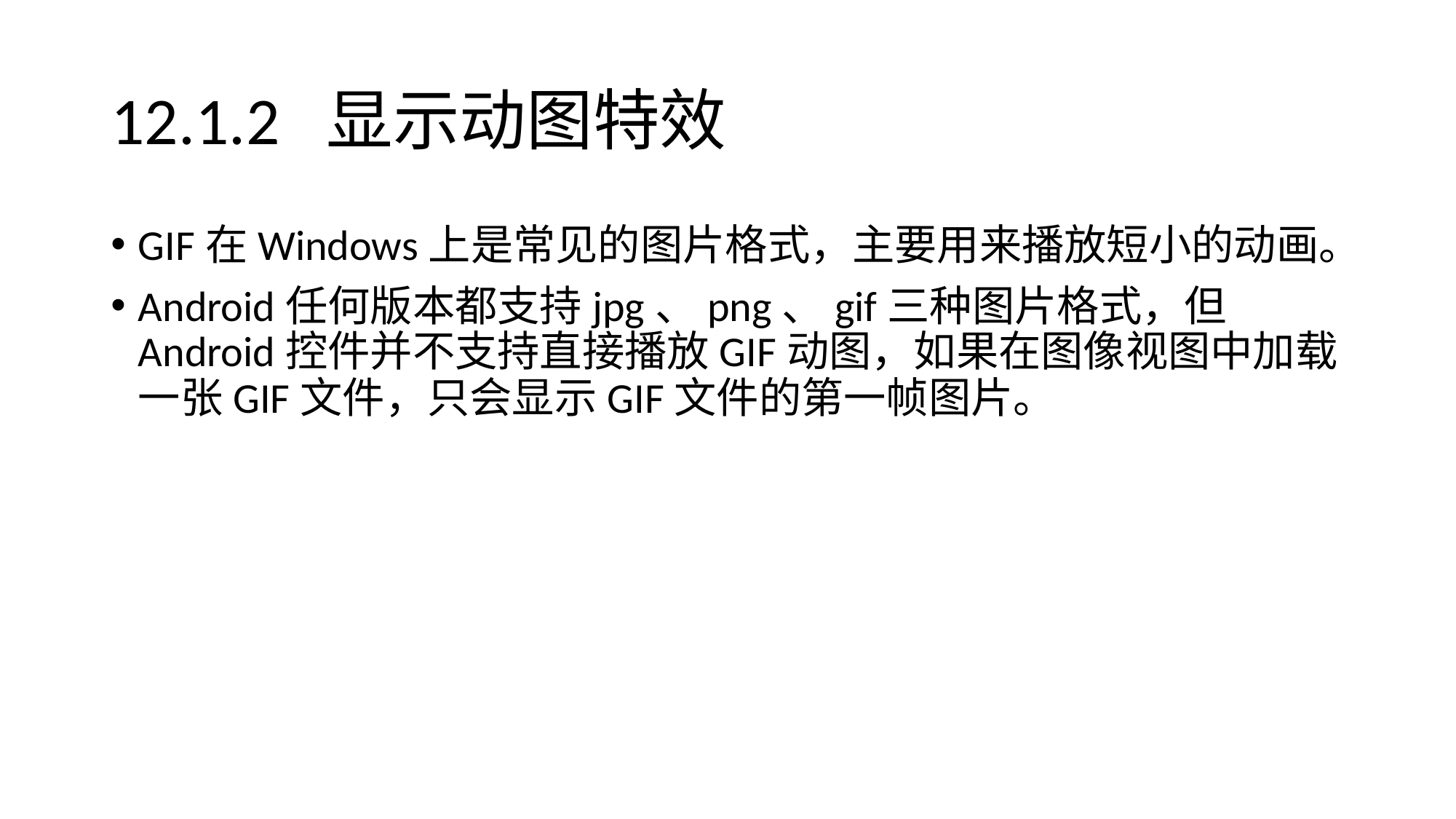

# 12.1.2  显示动图特效
GIF在Windows上是常见的图片格式，主要用来播放短小的动画。
Android任何版本都支持jpg、png、gif三种图片格式，但Android控件并不支持直接播放GIF动图，如果在图像视图中加载一张GIF文件，只会显示GIF文件的第一帧图片。